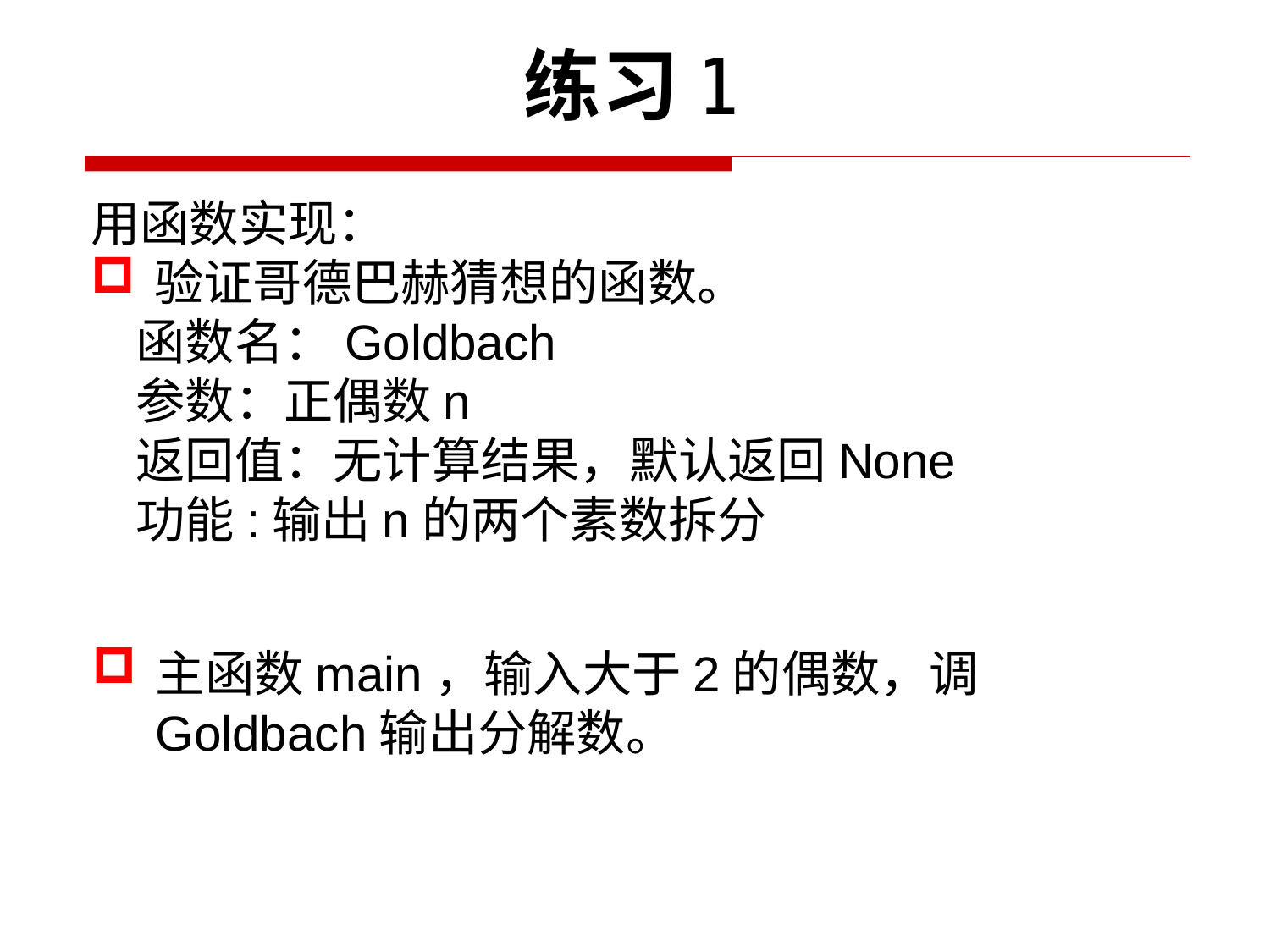

# 练习1
用函数实现：
验证哥德巴赫猜想的函数。
   函数名：Goldbach
   参数：正偶数n
   返回值：无计算结果，默认返回None
   功能:输出n的两个素数拆分
主函数main，输入大于2的偶数，调Goldbach输出分解数。